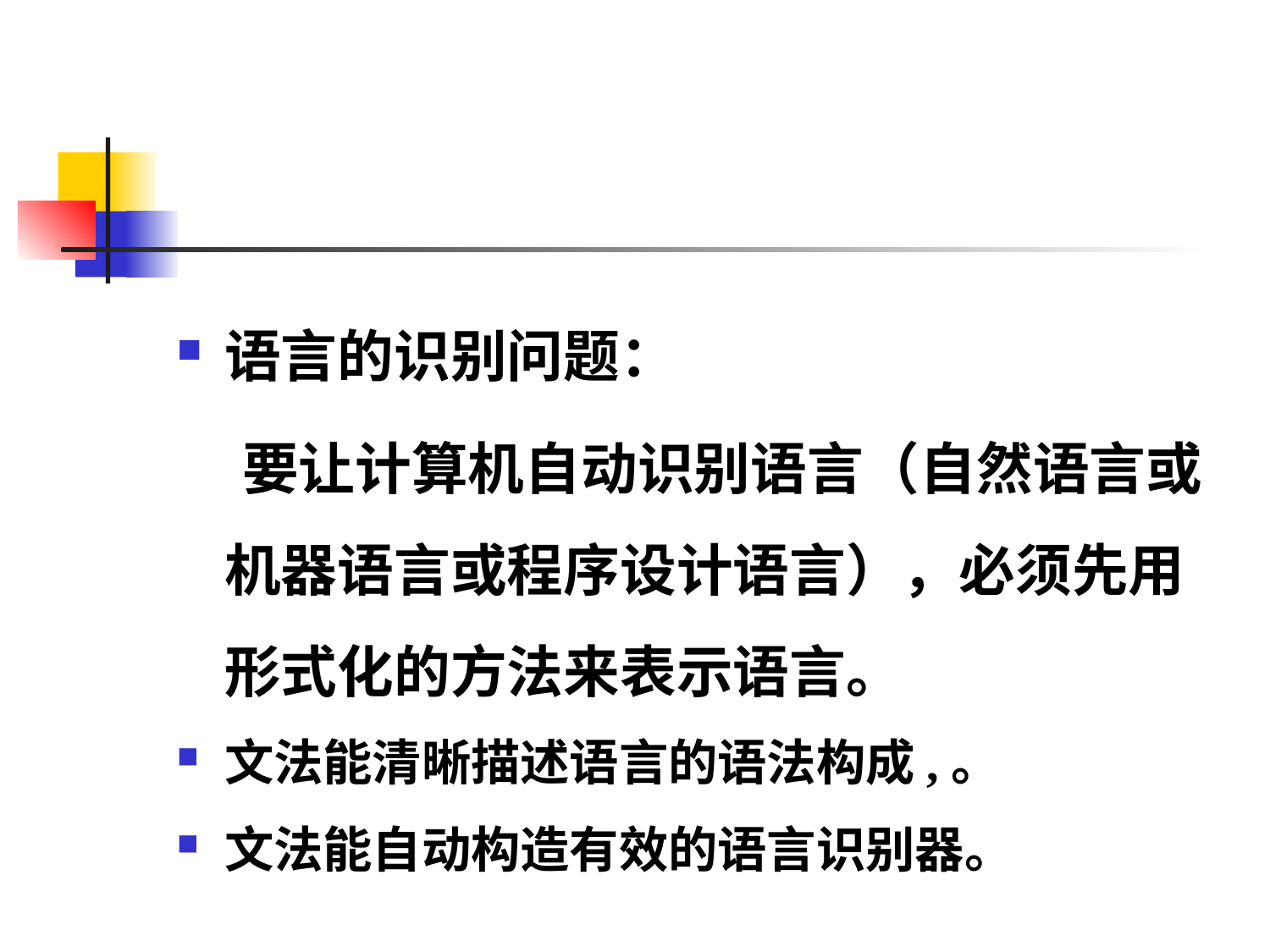

#
语言的识别问题：
    要让计算机自动识别语言（自然语言或机器语言或程序设计语言），必须先用形式化的方法来表示语言。
文法能清晰描述语言的语法构成,。
文法能自动构造有效的语言识别器。